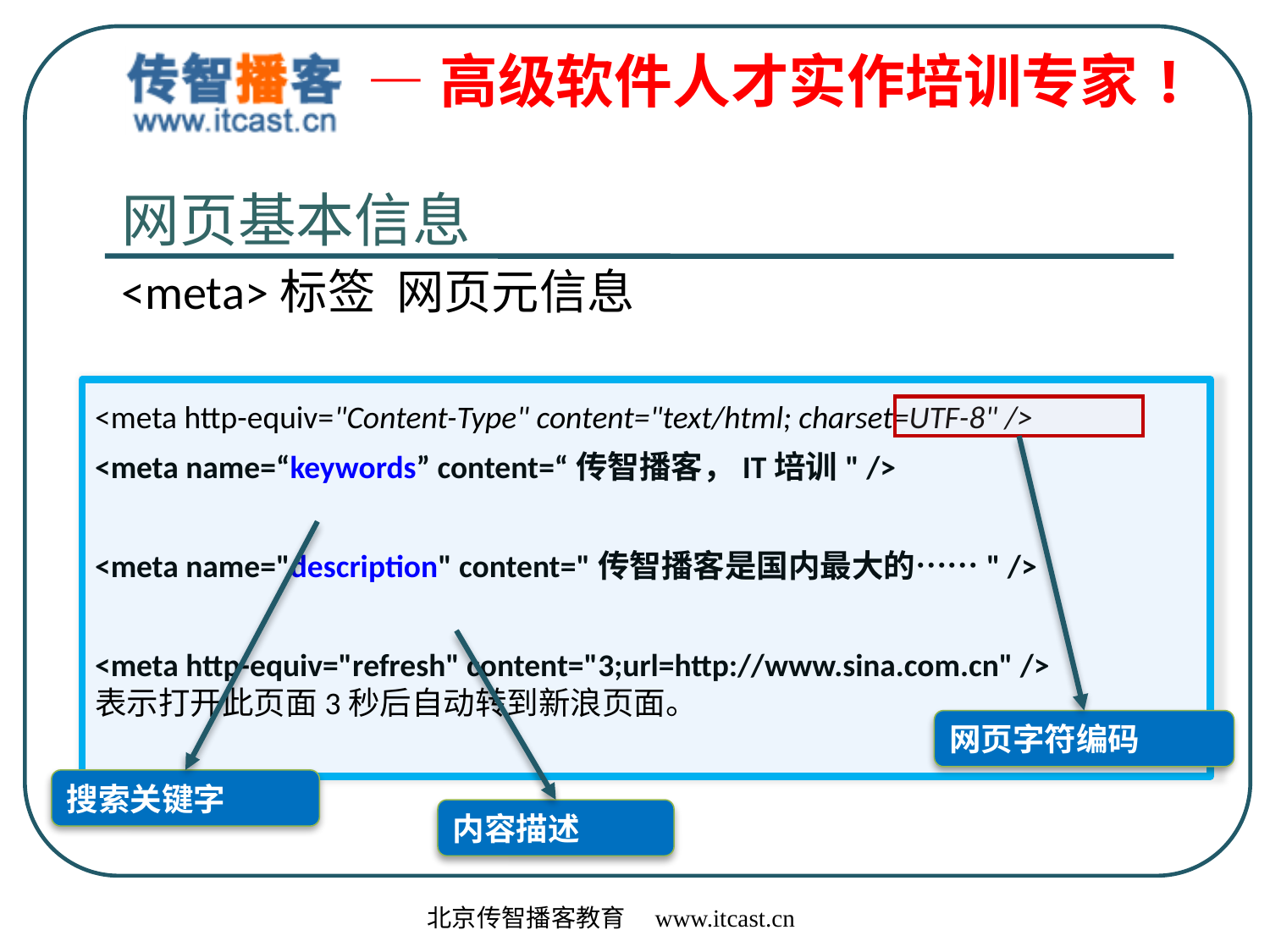

网页基本信息
<meta>标签  网页元信息
<meta http-equiv="Content-Type" content="text/html; charset=UTF-8" />
<meta name=“keywords” content=“传智播客，IT培训" />

<meta name="description" content="传智播客是国内最大的……" />

<meta http-equiv="refresh" content="3;url=http://www.sina.com.cn" />
表示打开此页面3秒后自动转到新浪页面。

网页字符编码
搜索关键字
内容描述
北京传智播客教育   www.itcast.cn